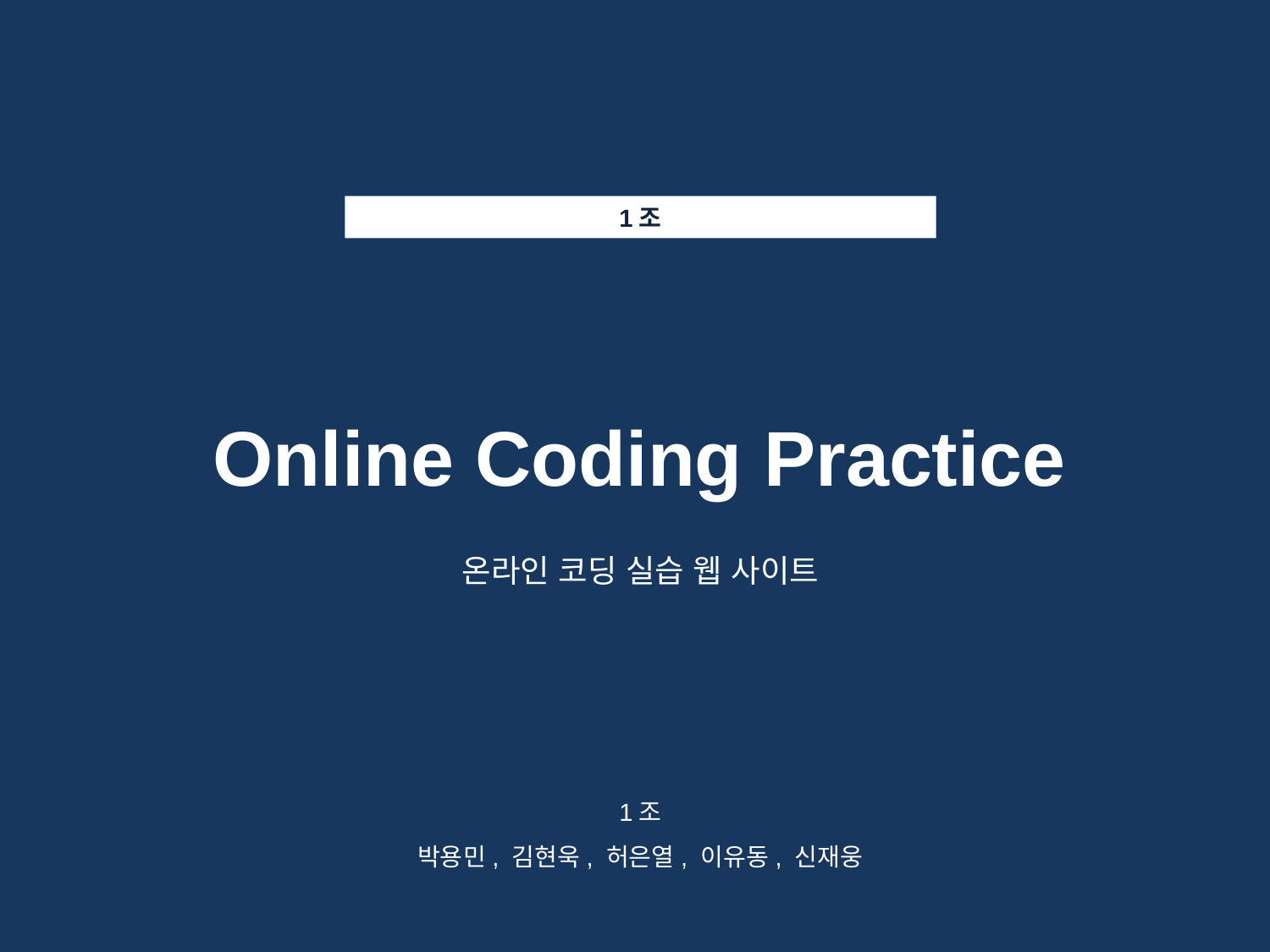

1조
Online Coding Practice
온라인 코딩 실습 웹 사이트
1조
박용민, 김현욱, 허은열, 이유동, 신재웅